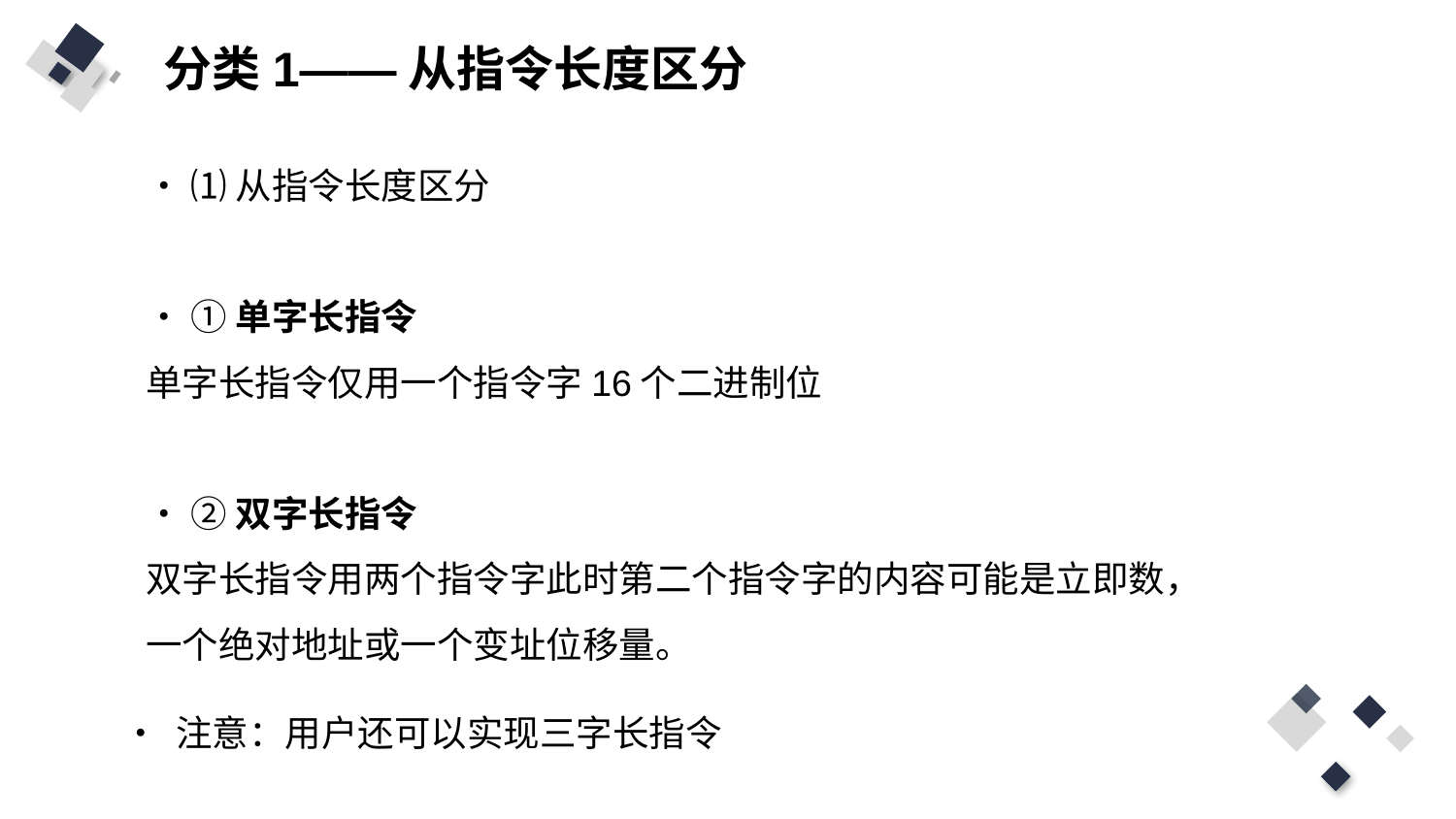

分类1——从指令长度区分

• ⑴从指令长度区分

• ①单字长指令
单字长指令仅用一个指令字16个二进制位

• ②双字长指令
双字长指令用两个指令字此时第二个指令字的内容可能是立即数，一个绝对地址或一个变址位移量。

• 注意：用户还可以实现三字长指令
PPT模板 http://www.1ppt.com/moban/